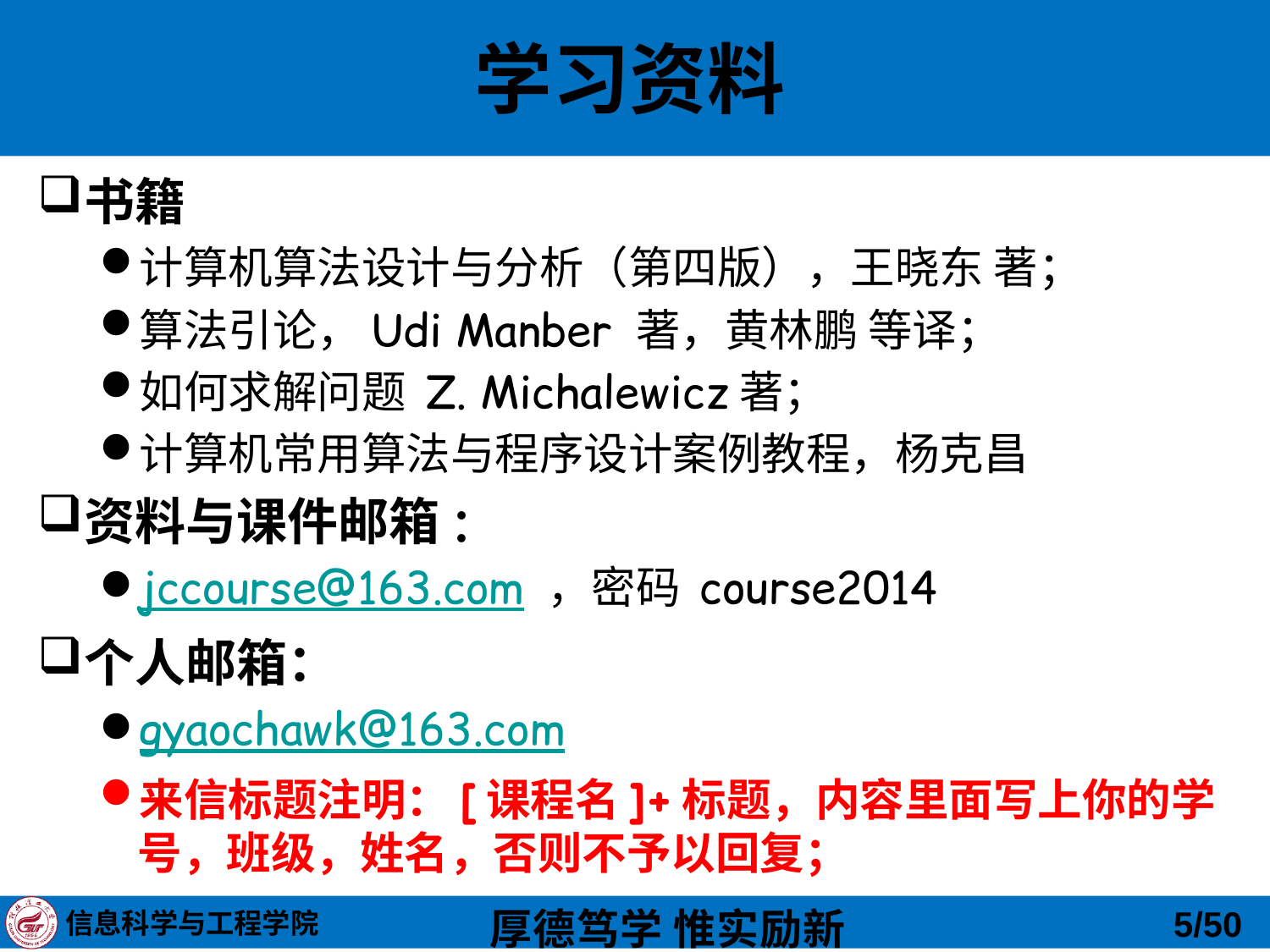

# 学习资料
书籍
计算机算法设计与分析（第四版），王晓东 著；
算法引论，Udi Manber 著，黄林鹏 等译；
如何求解问题 Z. Michalewicz著；
计算机常用算法与程序设计案例教程，杨克昌
资料与课件邮箱:
jccourse@163.com ，密码 course2014
个人邮箱：
gyaochawk@163.com
来信标题注明：[课程名]+标题，内容里面写上你的学号，班级，姓名，否则不予以回复；

5/50